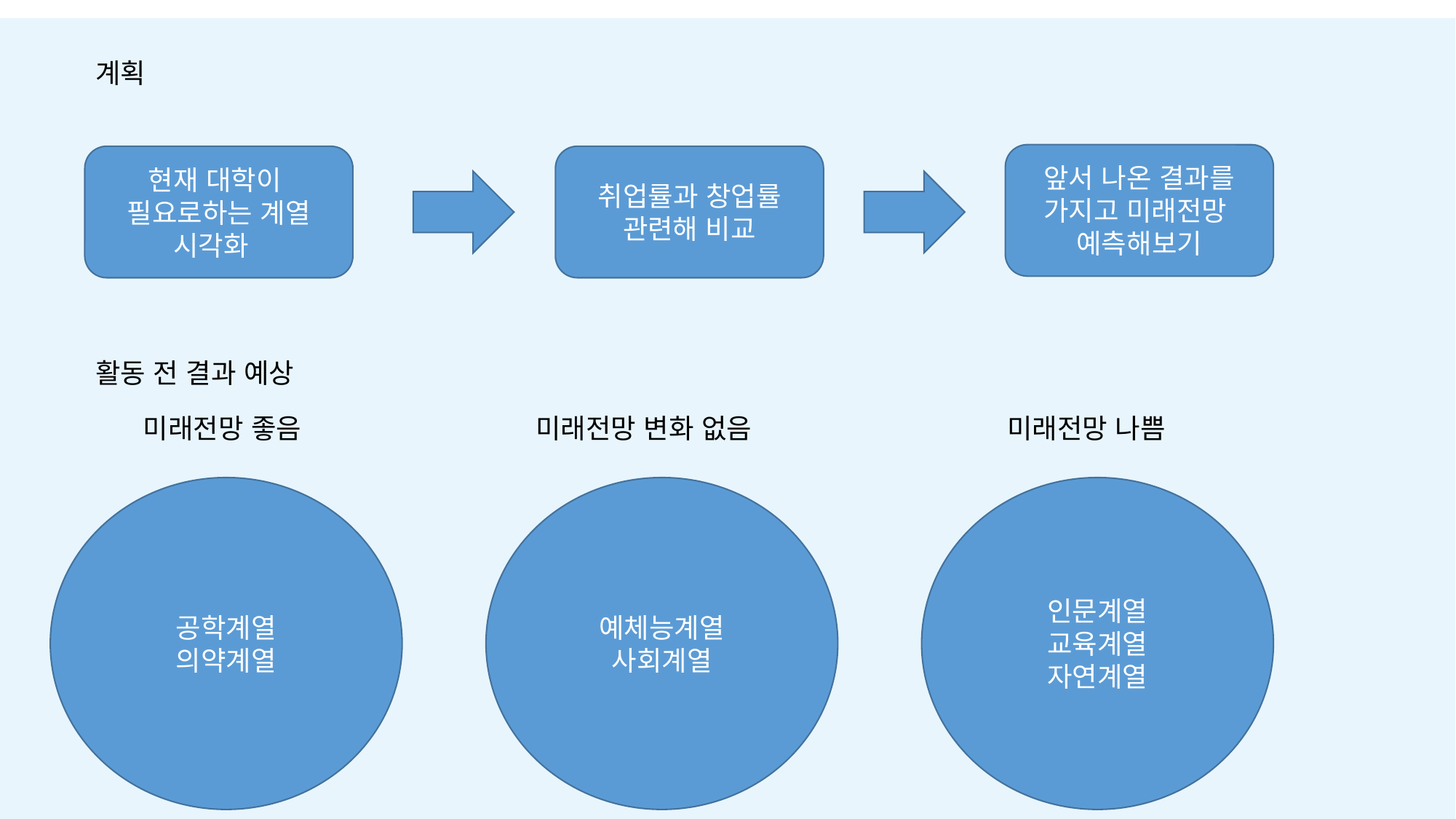

계획
앞서 나온 결과를
가지고 미래전망
예측해보기
현재 대학이
필요로하는 계열
시각화
취업률과 창업률
관련해 비교

활동 전 결과 예상
미래전망 좋음
미래전망 변화 없음
미래전망 나쁨
공학계열
의약계열
예체능계열
사회계열
인문계열
교육계열
자연계열